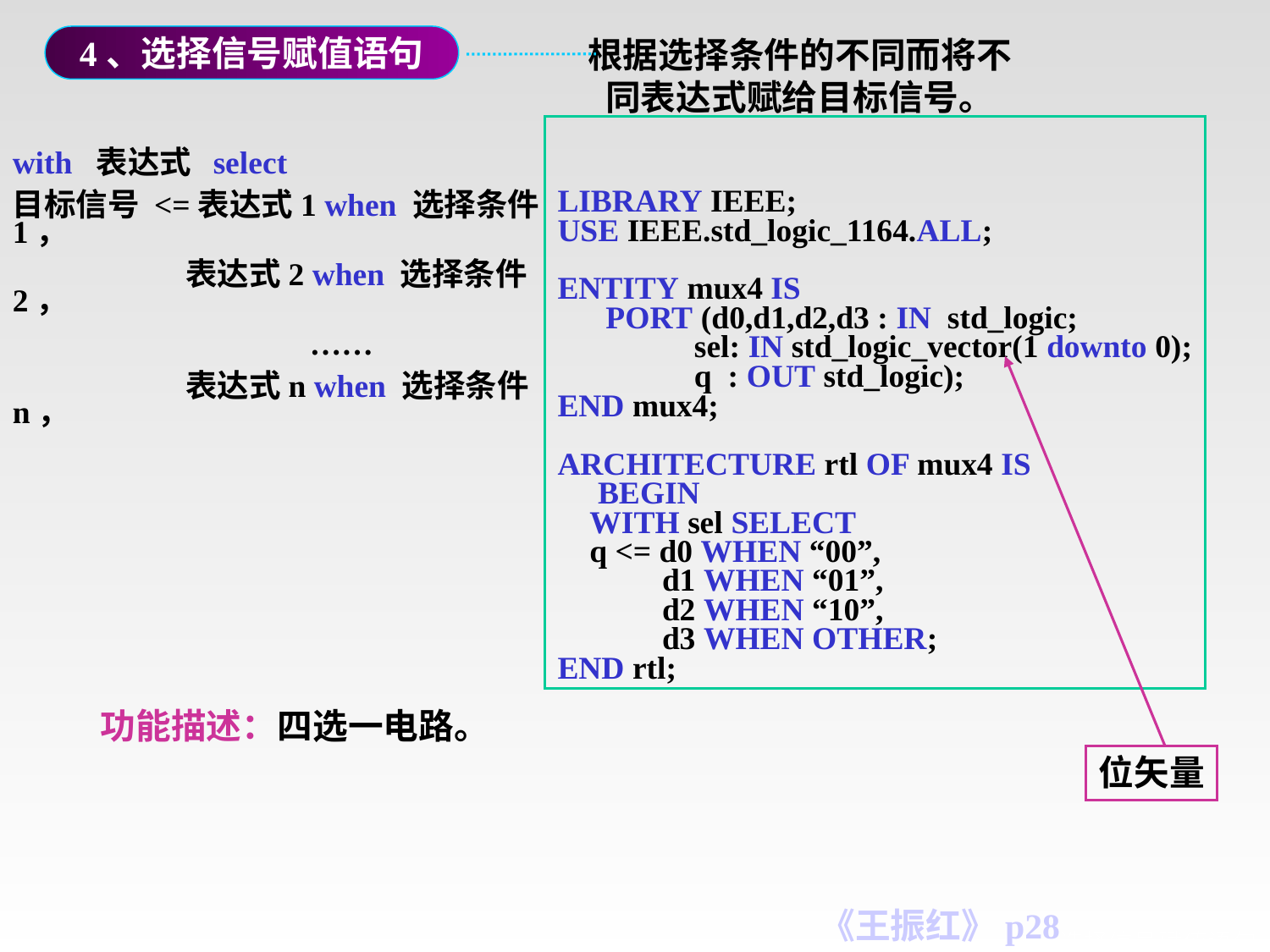

4、选择信号赋值语句

根据选择条件的不同而将不同表达式赋给目标信号。

LIBRARY IEEE;
USE IEEE.std_logic_1164.ALL;

ENTITY mux4 IS
      PORT (d0,d1,d2,d3 : IN  std_logic;
                 sel: IN std_logic_vector(1 downto 0);
                 q  : OUT std_logic);
END mux4;

ARCHITECTURE rtl OF mux4 IS
     BEGIN
    WITH sel SELECT
    q <= d0 WHEN “00”,
             d1 WHEN “01”,
             d2 WHEN “10”,
             d3 WHEN OTHER;
END rtl;
with  表达式  select
目标信号 <=表达式1 when 选择条件1，
                       表达式2 when 选择条件2，
                                     ……
                       表达式n when 选择条件n，

位矢量
功能描述：四选一电路。
《王振红》p28
# 选择信号赋值语句